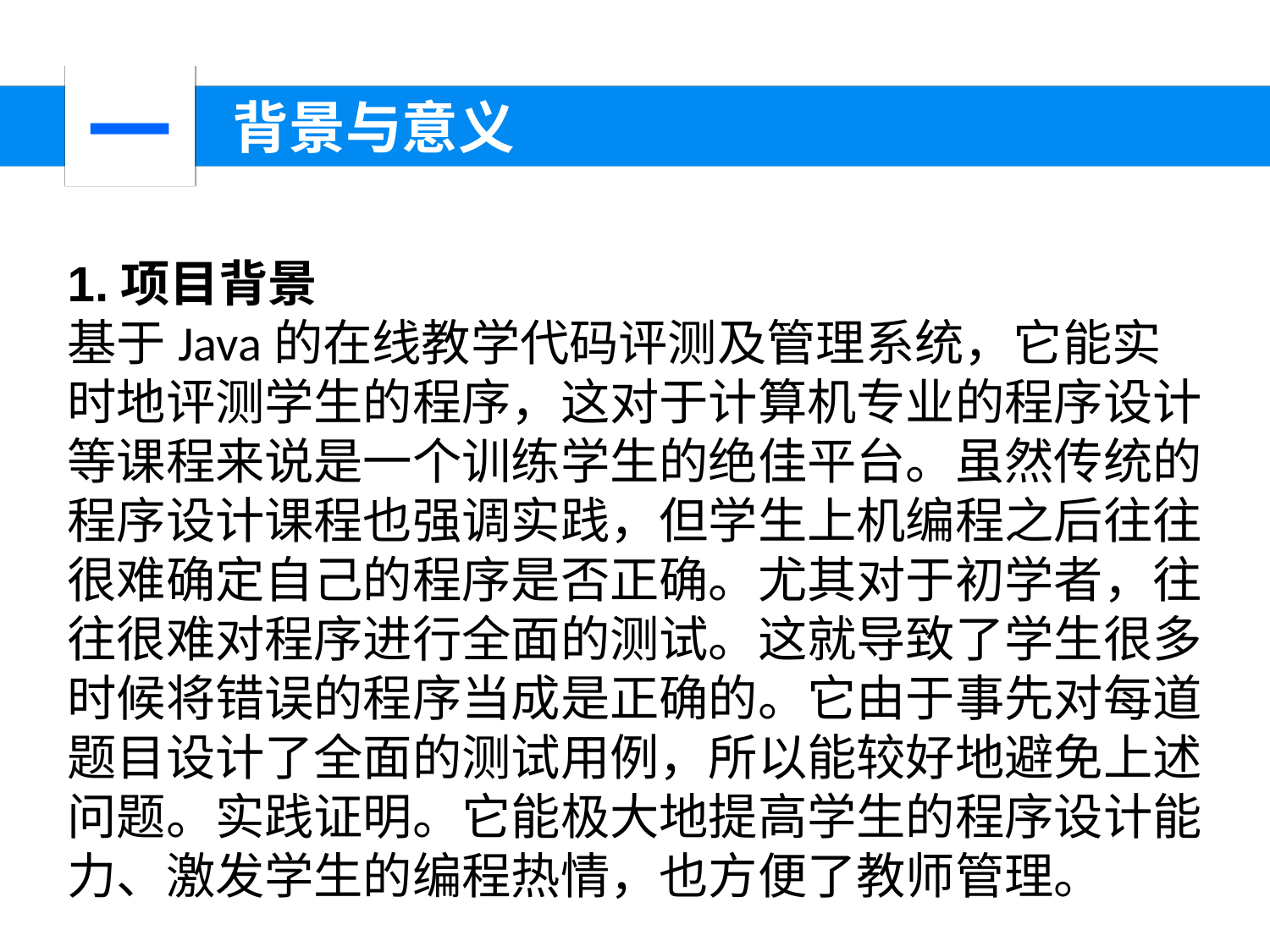

一
                背景与意义
1.项目背景
基于Java的在线教学代码评测及管理系统，它能实时地评测学生的程序，这对于计算机专业的程序设计等课程来说是一个训练学生的绝佳平台。虽然传统的程序设计课程也强调实践，但学生上机编程之后往往很难确定自己的程序是否正确。尤其对于初学者，往往很难对程序进行全面的测试。这就导致了学生很多时候将错误的程序当成是正确的。它由于事先对每道题目设计了全面的测试用例，所以能较好地避免上述问题。实践证明。它能极大地提高学生的程序设计能力、激发学生的编程热情，也方便了教师管理。